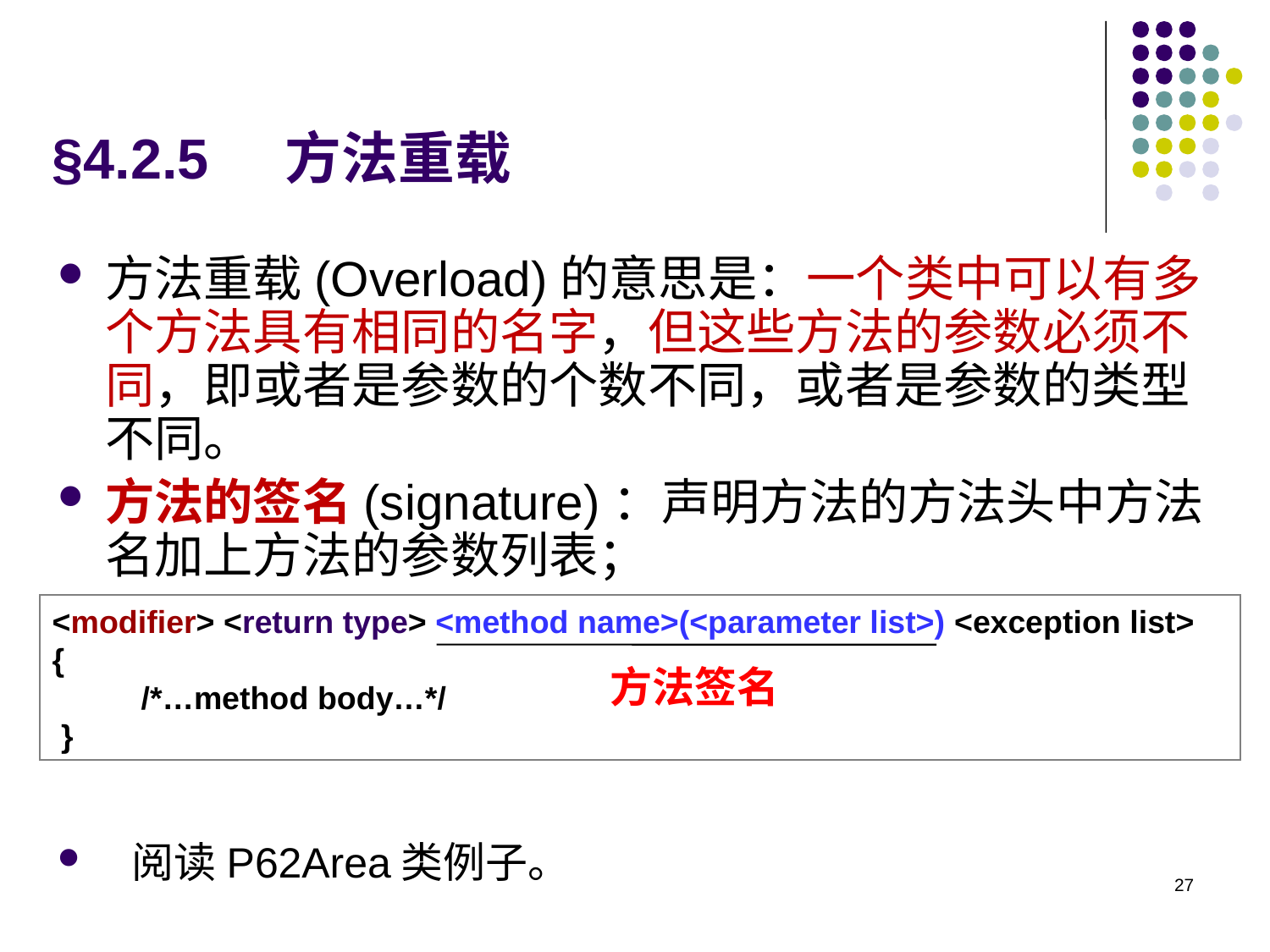

# §4.2.5    方法重载
方法重载(Overload)的意思是：一个类中可以有多个方法具有相同的名字，但这些方法的参数必须不同，即或者是参数的个数不同，或者是参数的类型不同。
方法的签名(signature)：声明方法的方法头中方法名加上方法的参数列表；

阅读P62Area类例子。
<modifier> <return type> <method name>(<parameter list>) <exception list>
{
          /*…method body…*/
 }

方法签名
27